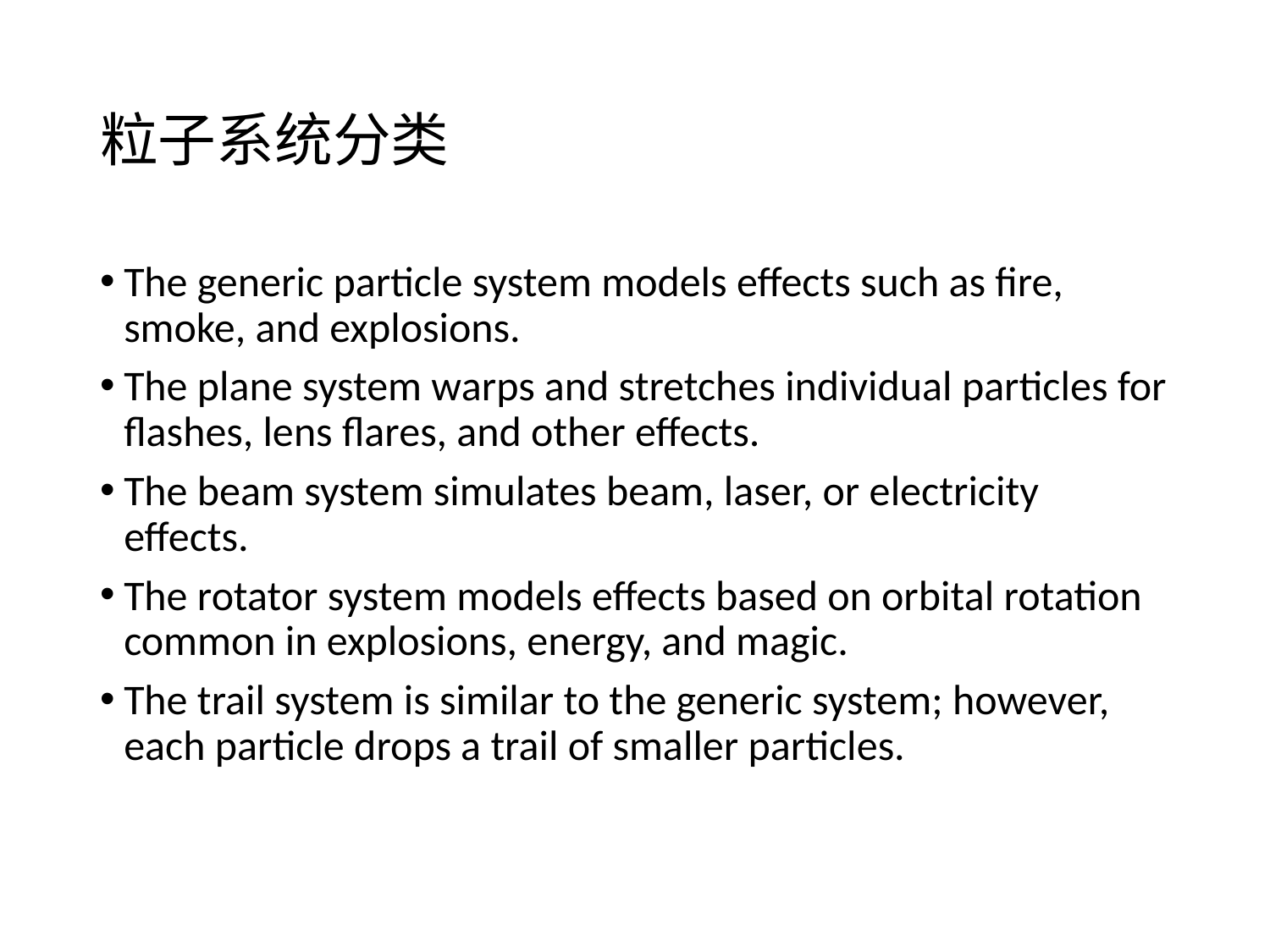

# 粒子系统分类
The generic particle system models effects such as fire, smoke, and explosions.
The plane system warps and stretches individual particles for flashes, lens flares, and other effects.
The beam system simulates beam, laser, or electricity effects.
The rotator system models effects based on orbital rotation common in explosions, energy, and magic.
The trail system is similar to the generic system; however, each particle drops a trail of smaller particles.